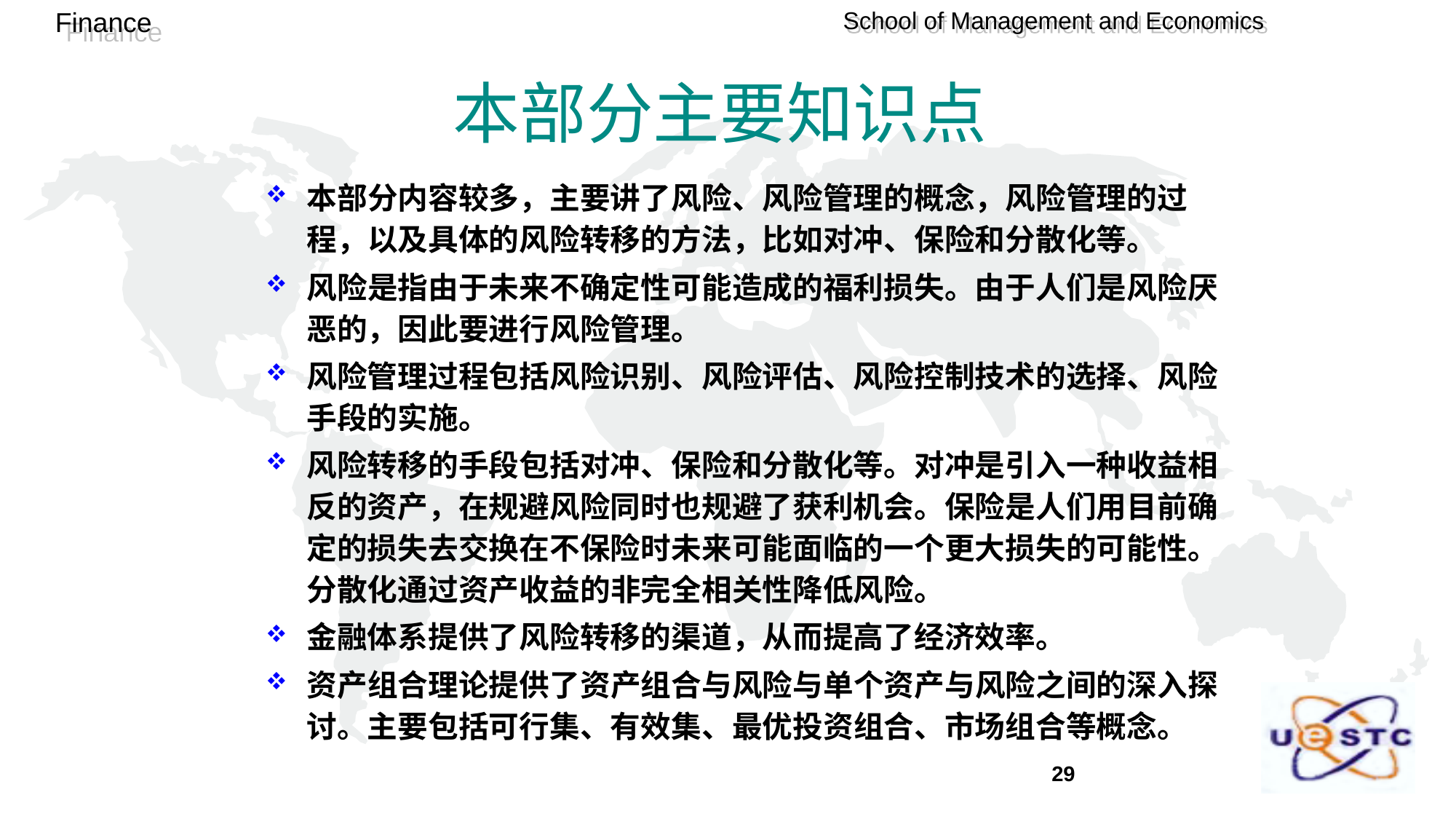

# 本部分主要知识点
本部分内容较多，主要讲了风险、风险管理的概念，风险管理的过程，以及具体的风险转移的方法，比如对冲、保险和分散化等。
风险是指由于未来不确定性可能造成的福利损失。由于人们是风险厌恶的，因此要进行风险管理。
风险管理过程包括风险识别、风险评估、风险控制技术的选择、风险手段的实施。
风险转移的手段包括对冲、保险和分散化等。对冲是引入一种收益相反的资产，在规避风险同时也规避了获利机会。保险是人们用目前确定的损失去交换在不保险时未来可能面临的一个更大损失的可能性。分散化通过资产收益的非完全相关性降低风险。
金融体系提供了风险转移的渠道，从而提高了经济效率。
资产组合理论提供了资产组合与风险与单个资产与风险之间的深入探讨。主要包括可行集、有效集、最优投资组合、市场组合等概念。